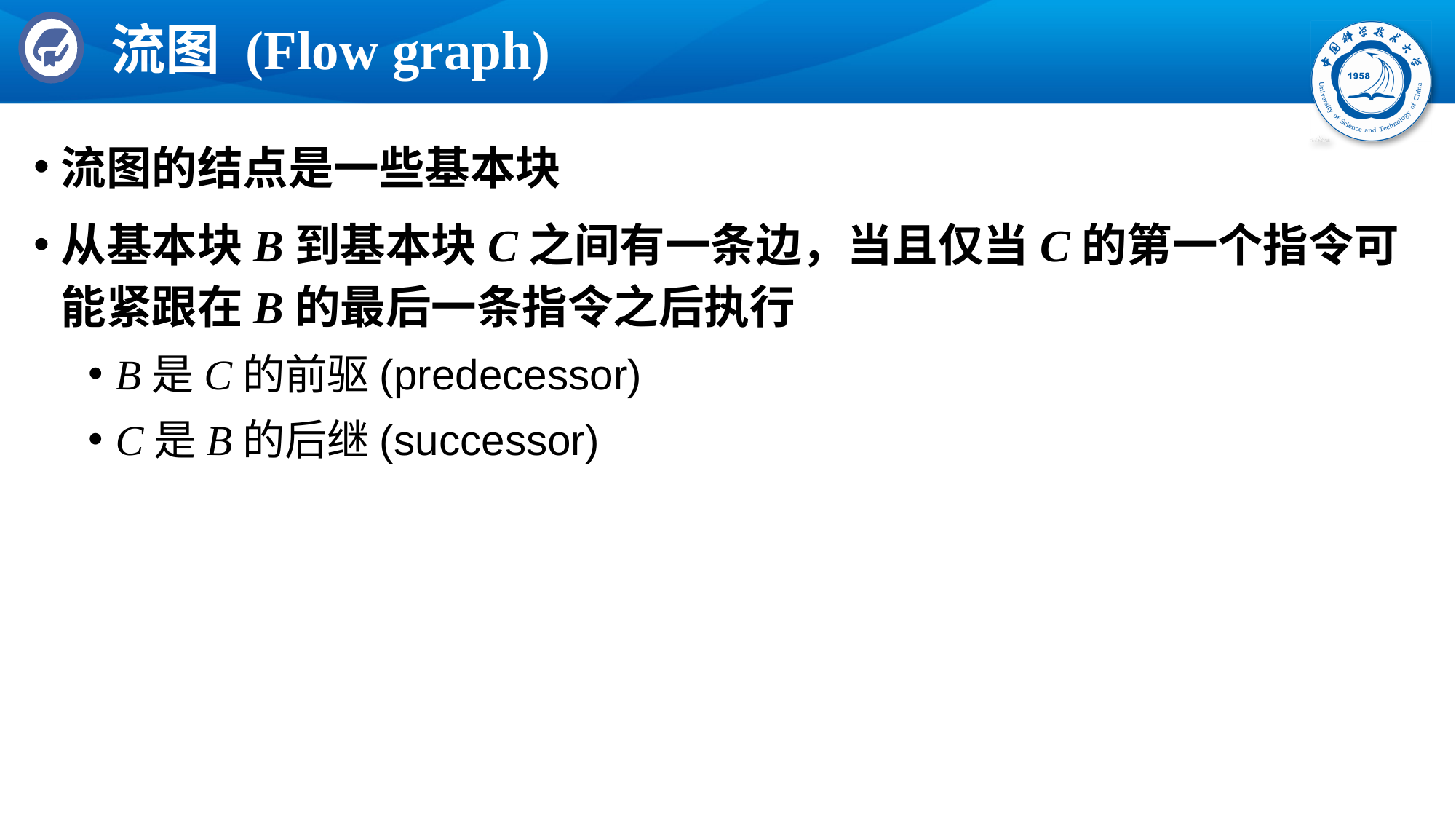

# 流图 (Flow graph)
流图的结点是一些基本块
从基本块B到基本块C之间有一条边，当且仅当C的第一个指令可能紧跟在B的最后一条指令之后执行
B是C的前驱(predecessor)
C是B的后继(successor)